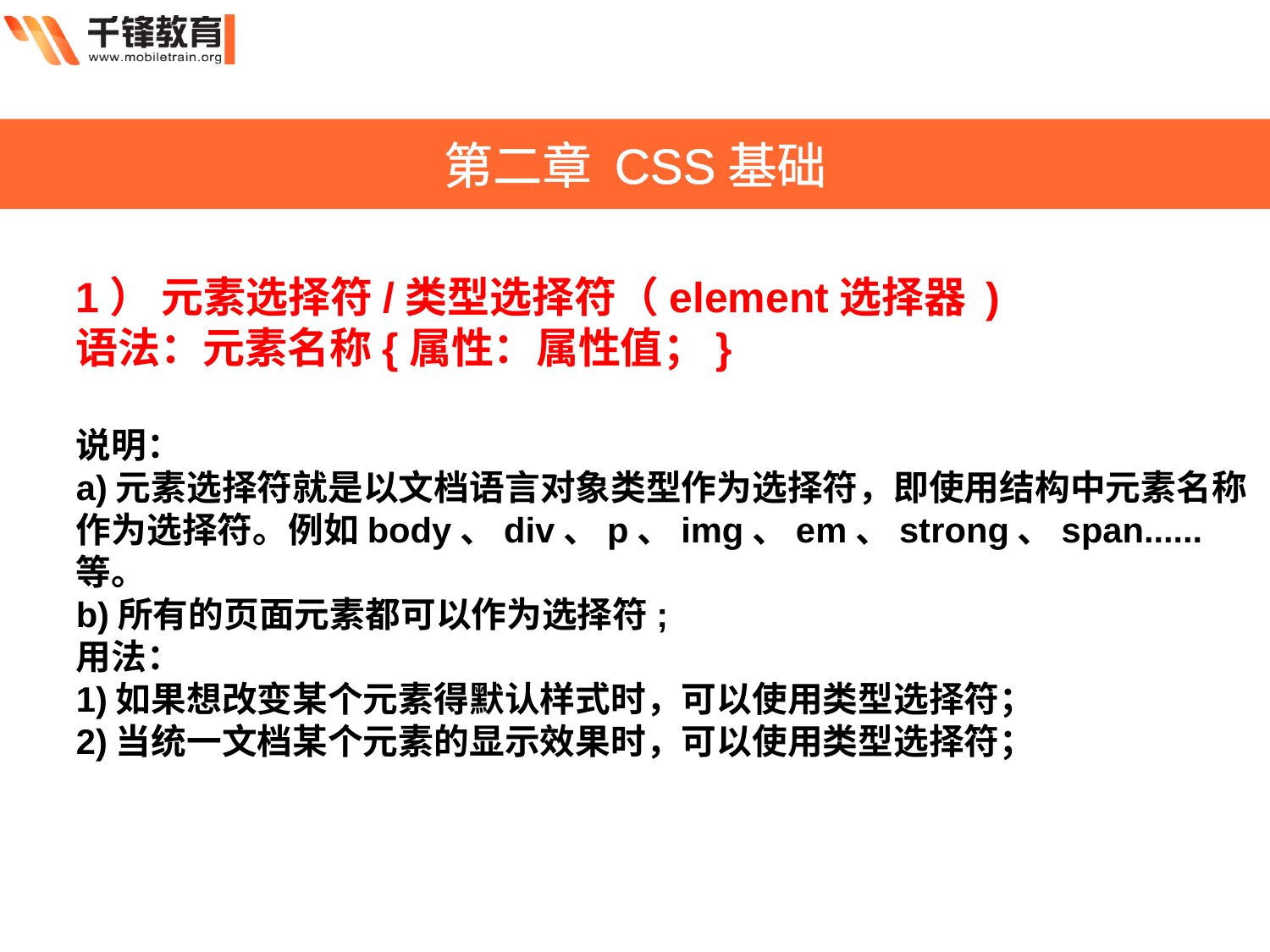

第二章 CSS基础
1） 元素选择符/类型选择符（element选择器 )
语法：元素名称{属性：属性值；}

说明：
a)元素选择符就是以文档语言对象类型作为选择符，即使用结构中元素名称作为选择符。例如body、div、p、img、em、strong、span......等。
b)所有的页面元素都可以作为选择符;
用法：
1)如果想改变某个元素得默认样式时，可以使用类型选择符；
2)当统一文档某个元素的显示效果时，可以使用类型选择符；